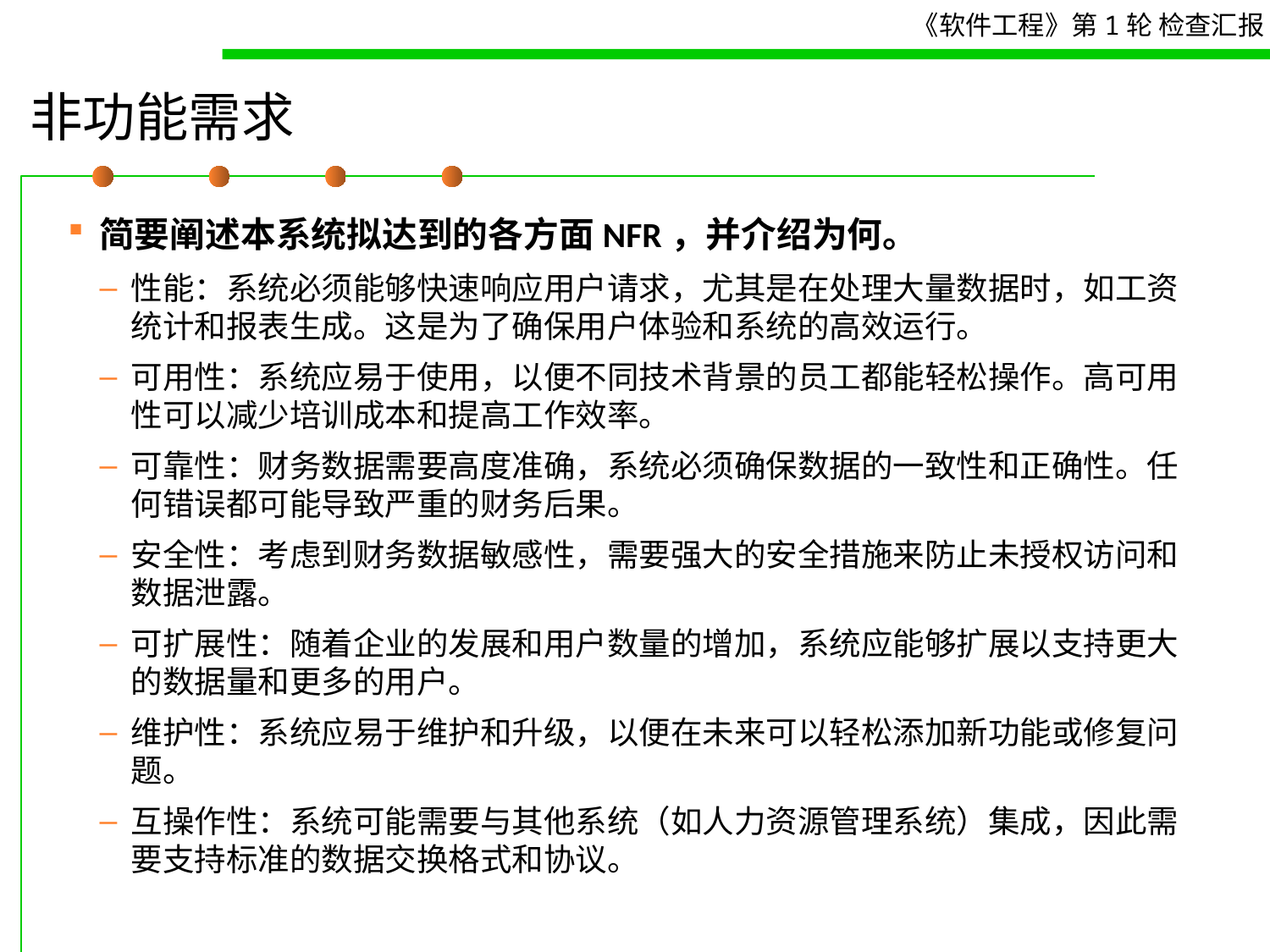

# 非功能需求
简要阐述本系统拟达到的各方面NFR，并介绍为何。
性能：系统必须能够快速响应用户请求，尤其是在处理大量数据时，如工资统计和报表生成。这是为了确保用户体验和系统的高效运行。
可用性：系统应易于使用，以便不同技术背景的员工都能轻松操作。高可用性可以减少培训成本和提高工作效率。
可靠性：财务数据需要高度准确，系统必须确保数据的一致性和正确性。任何错误都可能导致严重的财务后果。
安全性：考虑到财务数据敏感性，需要强大的安全措施来防止未授权访问和数据泄露。
可扩展性：随着企业的发展和用户数量的增加，系统应能够扩展以支持更大的数据量和更多的用户。
维护性：系统应易于维护和升级，以便在未来可以轻松添加新功能或修复问题。
互操作性：系统可能需要与其他系统（如人力资源管理系统）集成，因此需要支持标准的数据交换格式和协议。